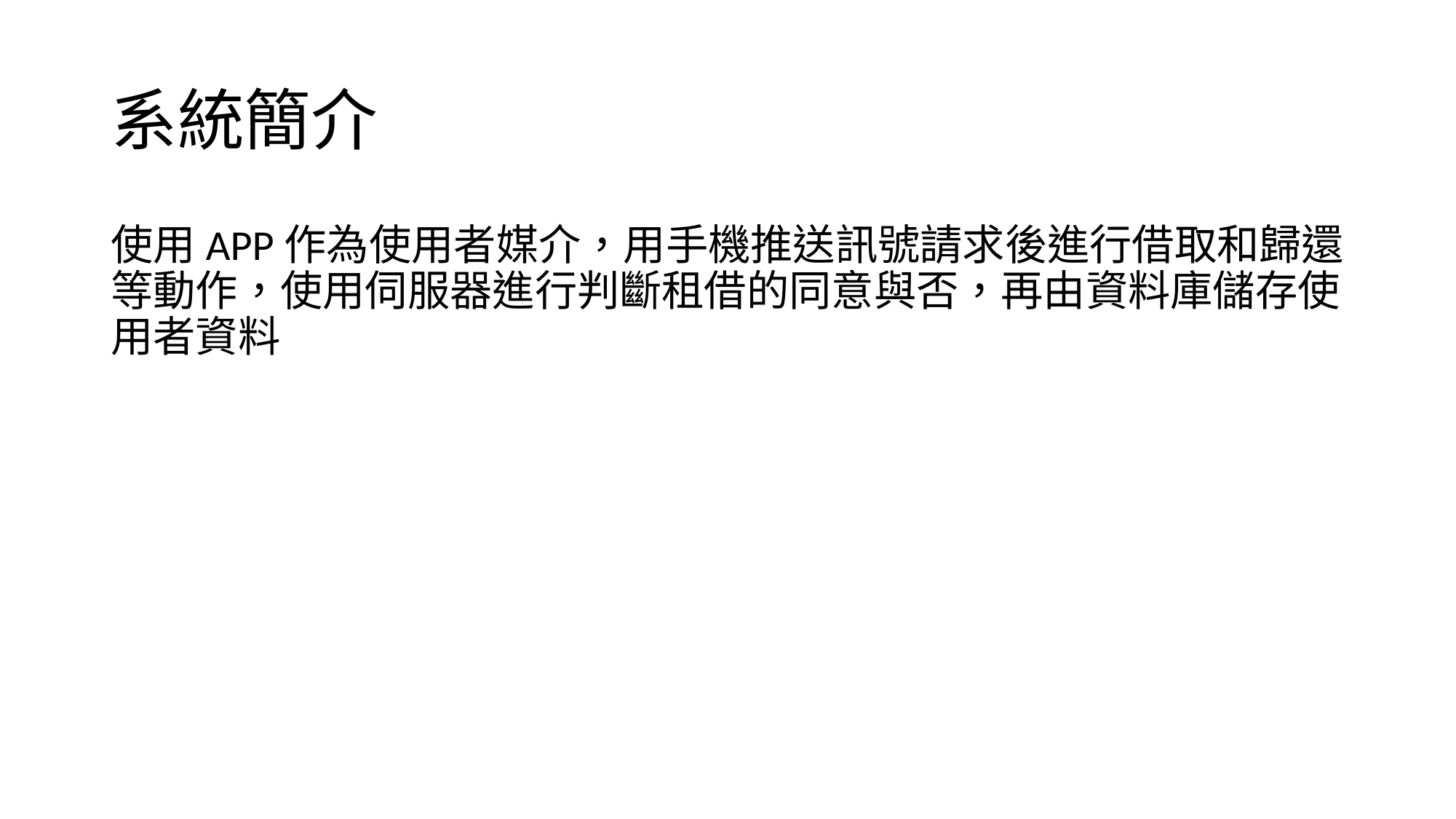

# 系統簡介
使用APP作為使用者媒介，用手機推送訊號請求後進行借取和歸還等動作，使用伺服器進行判斷租借的同意與否，再由資料庫儲存使用者資料